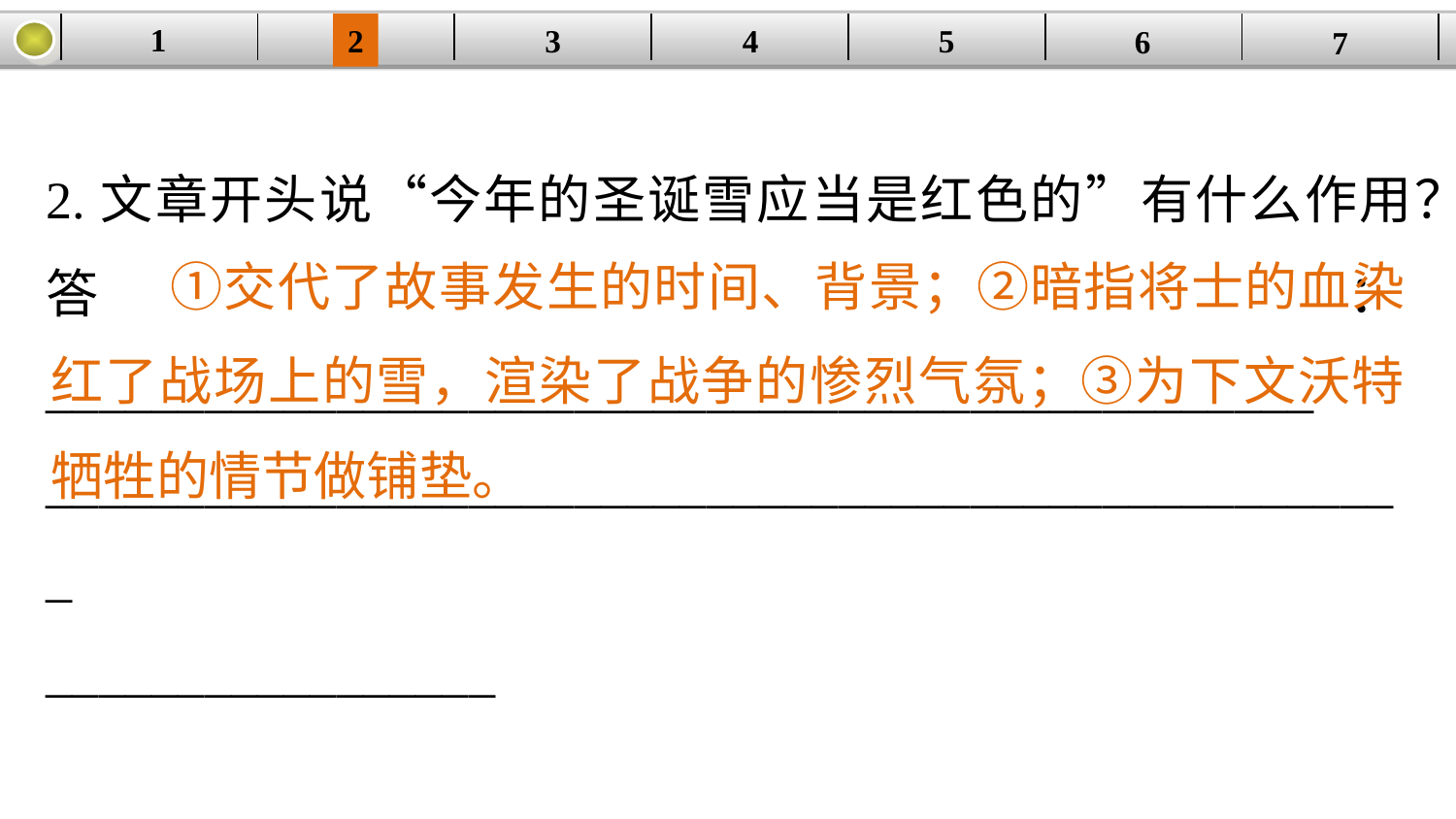

1
5
3
2
|  |  |  |  |  |  |  |
| --- | --- | --- | --- | --- | --- | --- |
4
6
7

2.文章开头说“今年的圣诞雪应当是红色的”有什么作用？
答：________________________________________________
____________________________________________________
_________________
    　①交代了故事发生的时间、背景；②暗指将士的血染红了战场上的雪，渲染了战争的惨烈气氛；③为下文沃特牺牲的情节做铺垫。